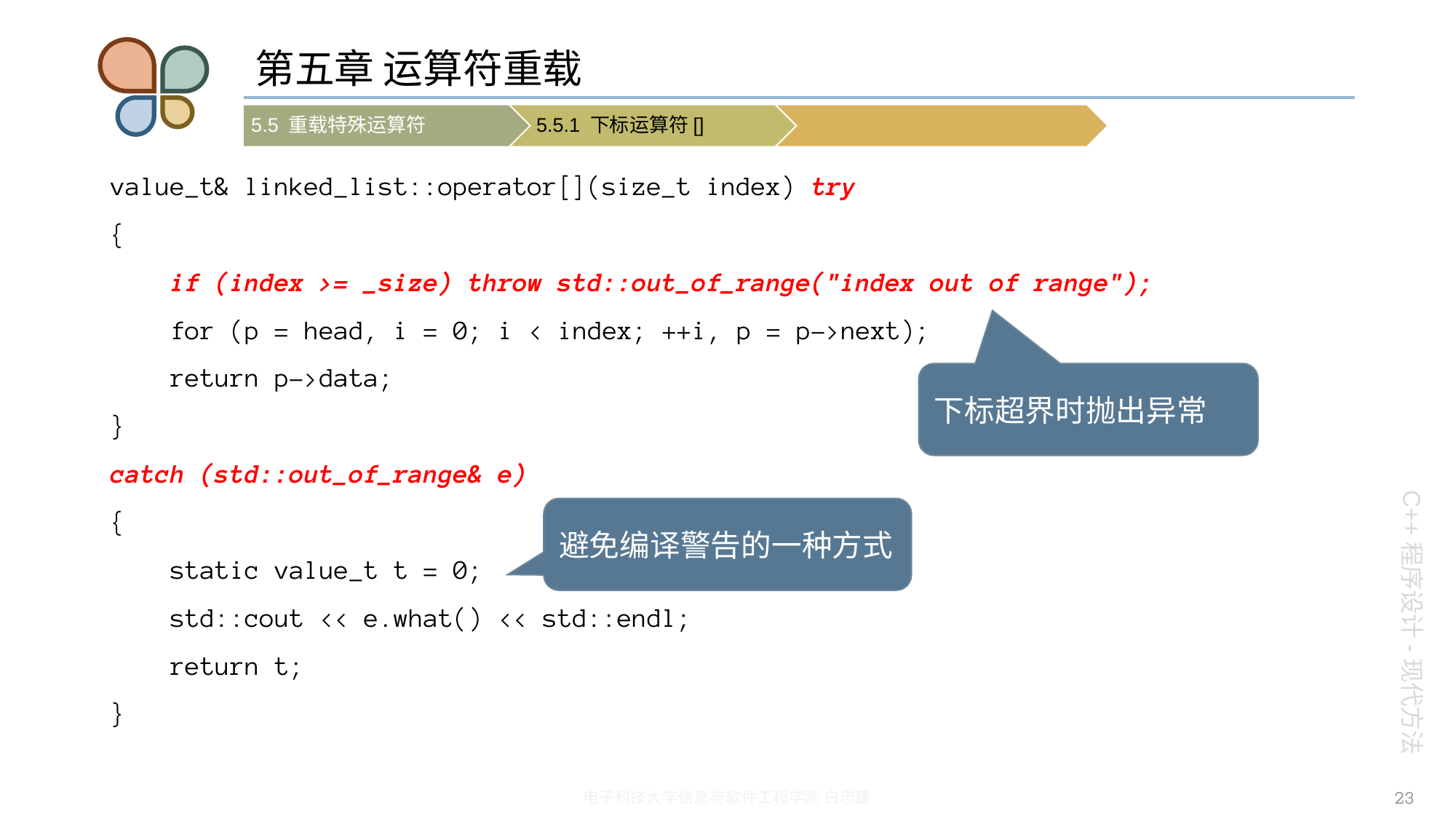

# 第五章 运算符重载
5.5 重载特殊运算符
5.5.1 下标运算符[]

value_t& linked_list::operator[](size_t index) try
{
    if (index >= _size) throw std::out_of_range("index out of range");
    for (p = head, i = 0; i < index; ++i, p = p->next);
    return p->data;
}
catch (std::out_of_range& e)
{
    static value_t t = 0;
    std::cout << e.what() << std::endl;
    return t;
}
下标超界时抛出异常
避免编译警告的一种方式
23